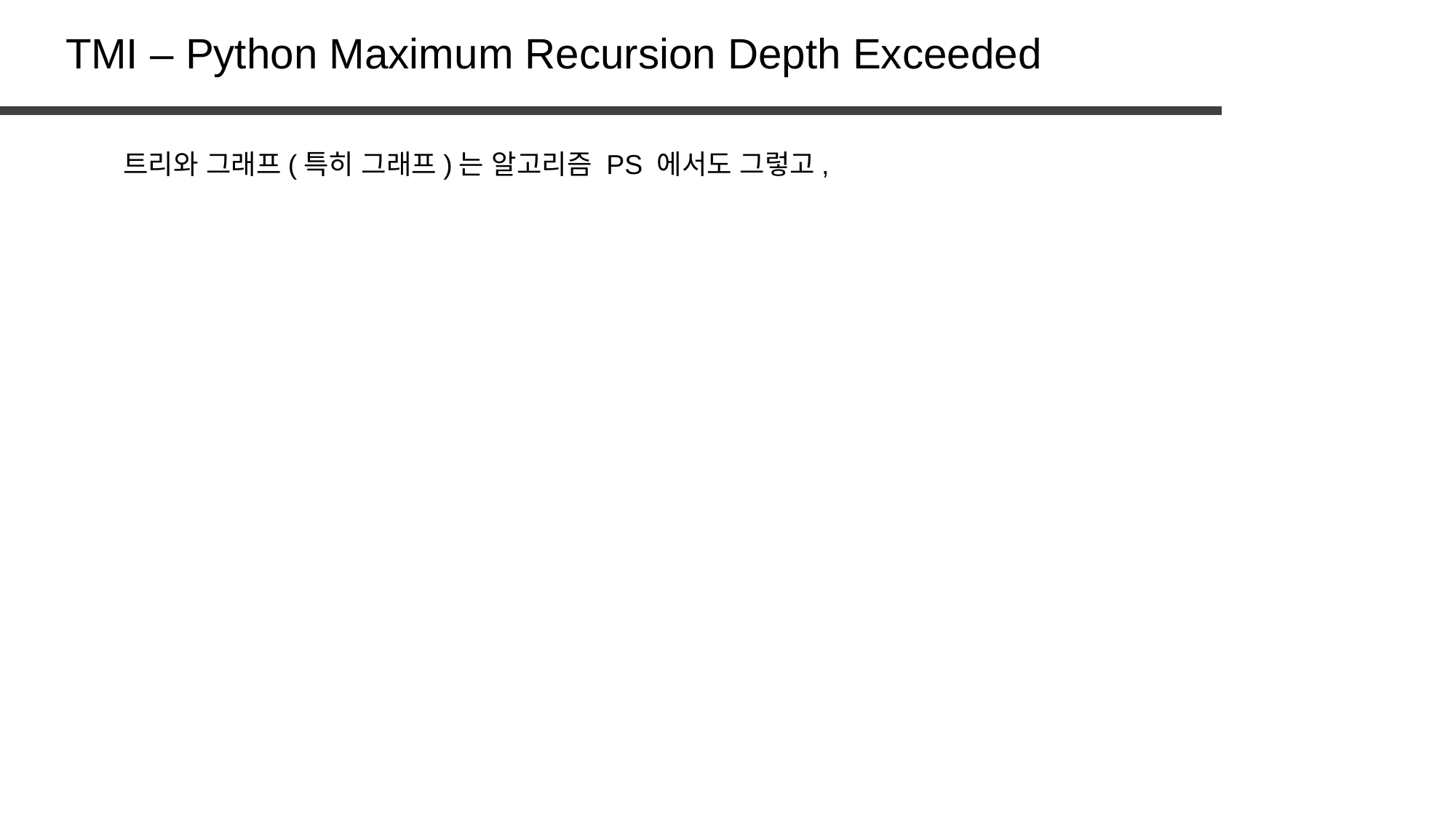

TMI – Python Maximum Recursion Depth Exceeded
트리와 그래프(특히 그래프)는 알고리즘 PS 에서도 그렇고,